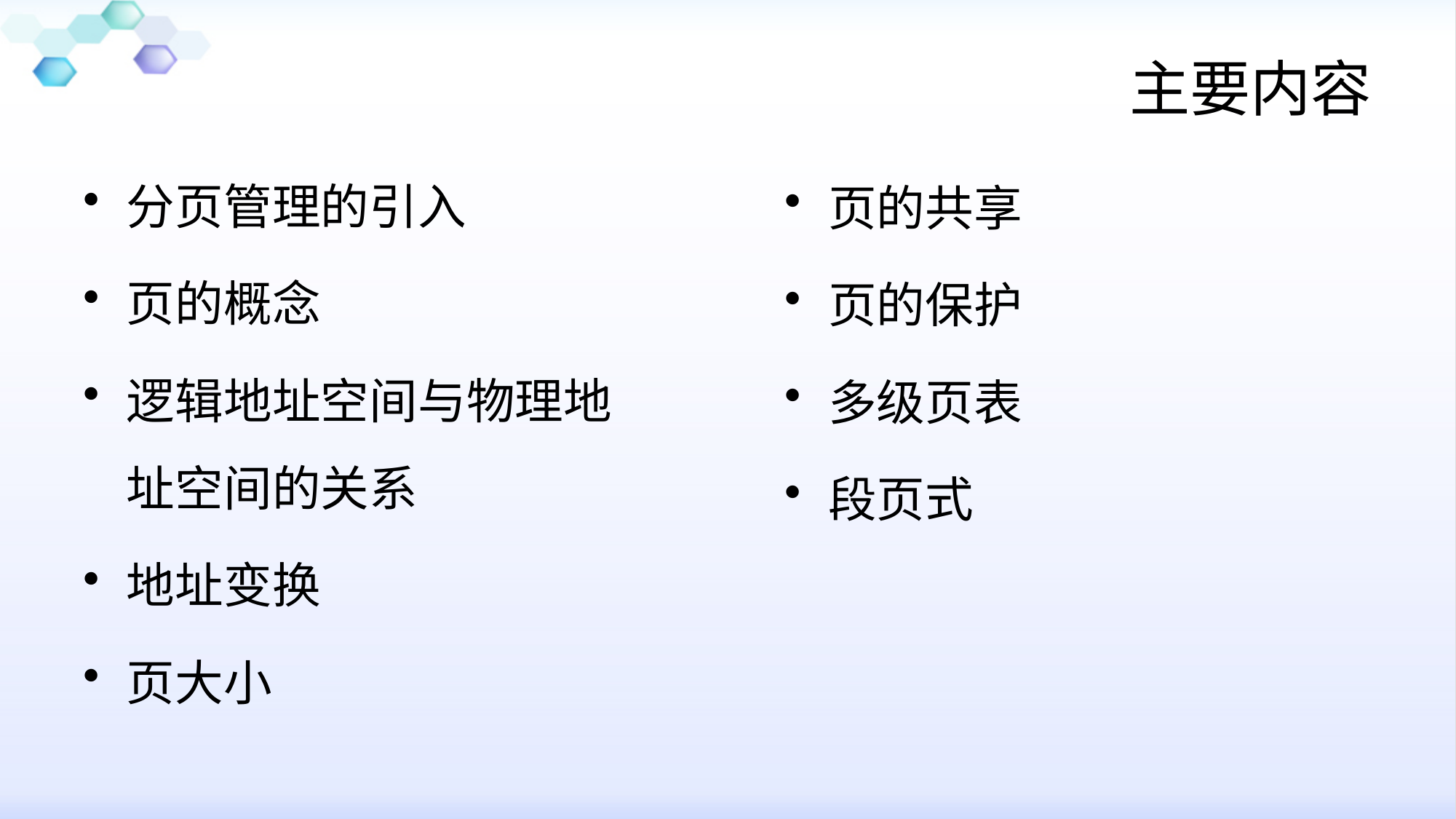

# 主要内容
分页管理的引入
页的概念
逻辑地址空间与物理地址空间的关系
地址变换
页大小
页的共享
页的保护
多级页表
段页式